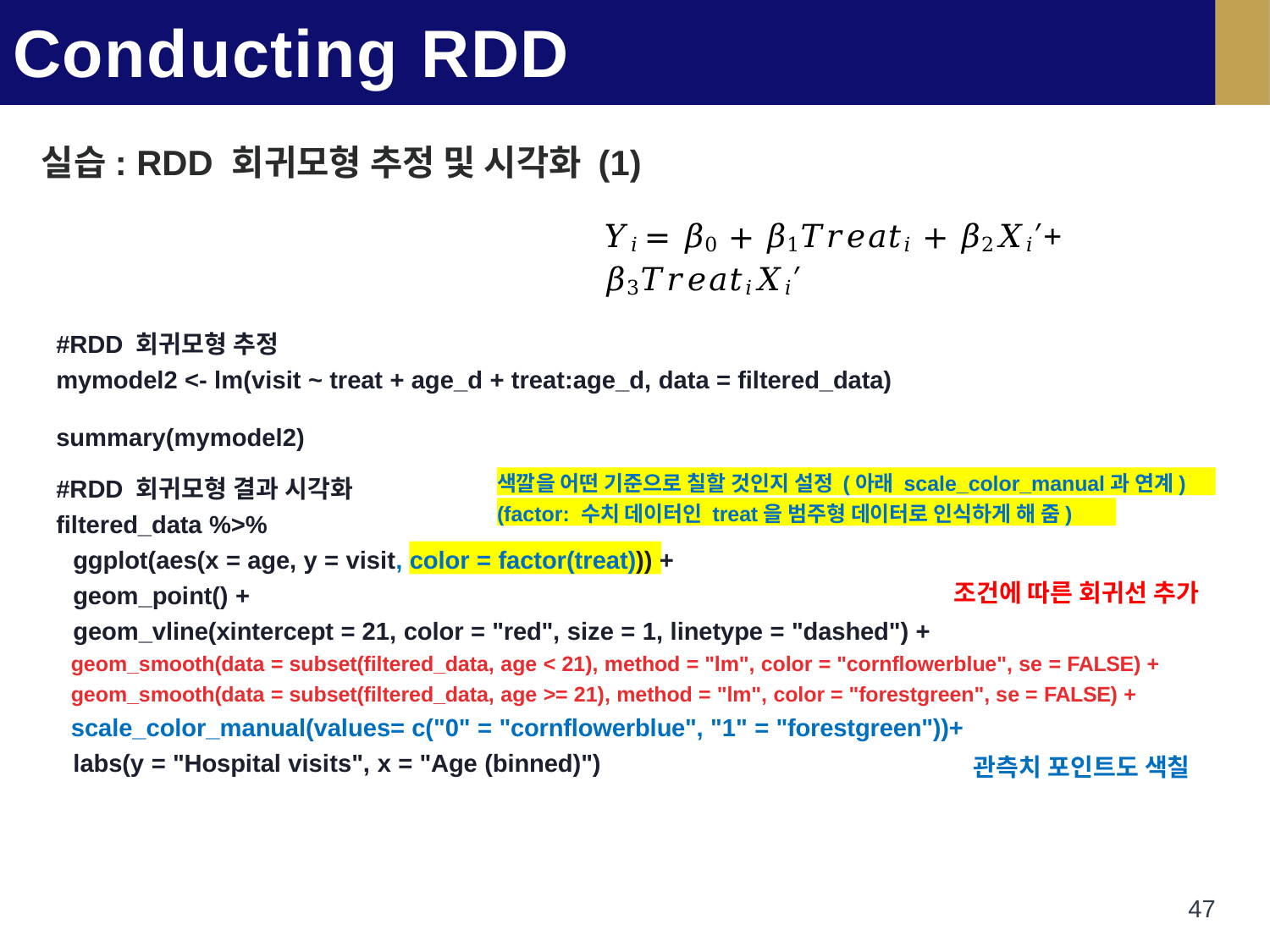

# Conducting RDD Analysis
실습: RDD 회귀모형 추정 및 시각화 (1)

𝑌𝑖 = 𝛽0 + 𝛽1𝑇𝑟𝑒𝑎𝑡𝑖 + 𝛽2𝑋𝑖′+ 𝛽3𝑇𝑟𝑒𝑎𝑡𝑖𝑋𝑖′
#RDD 회귀모형 추정
mymodel2 <- lm(visit ~ treat + age_d + treat:age_d, data = filtered_data)

summary(mymodel2)
#RDD 회귀모형 결과 시각화  filtered_data %>%
색깔을 어떤 기준으로 칠할 것인지 설정 (아래 scale_color_manual과 연계)
(factor: 수치 데이터인 treat을 범주형 데이터로 인식하게 해 줌)

ggplot(aes(x = age, y = visit, color = factor(treat))) +
조건에 따른 회귀선 추가
geom_point() +
geom_vline(xintercept = 21, color = "red", size = 1, linetype = "dashed") +
geom_smooth(data = subset(filtered_data, age < 21), method = "lm", color = "cornflowerblue", se = FALSE) +  geom_smooth(data = subset(filtered_data, age >= 21), method = "lm", color = "forestgreen", se = FALSE) +  scale_color_manual(values= c("0" = "cornflowerblue", "1" = "forestgreen"))+
labs(y = "Hospital visits", x = "Age (binned)")
관측치 포인트도 색칠
47